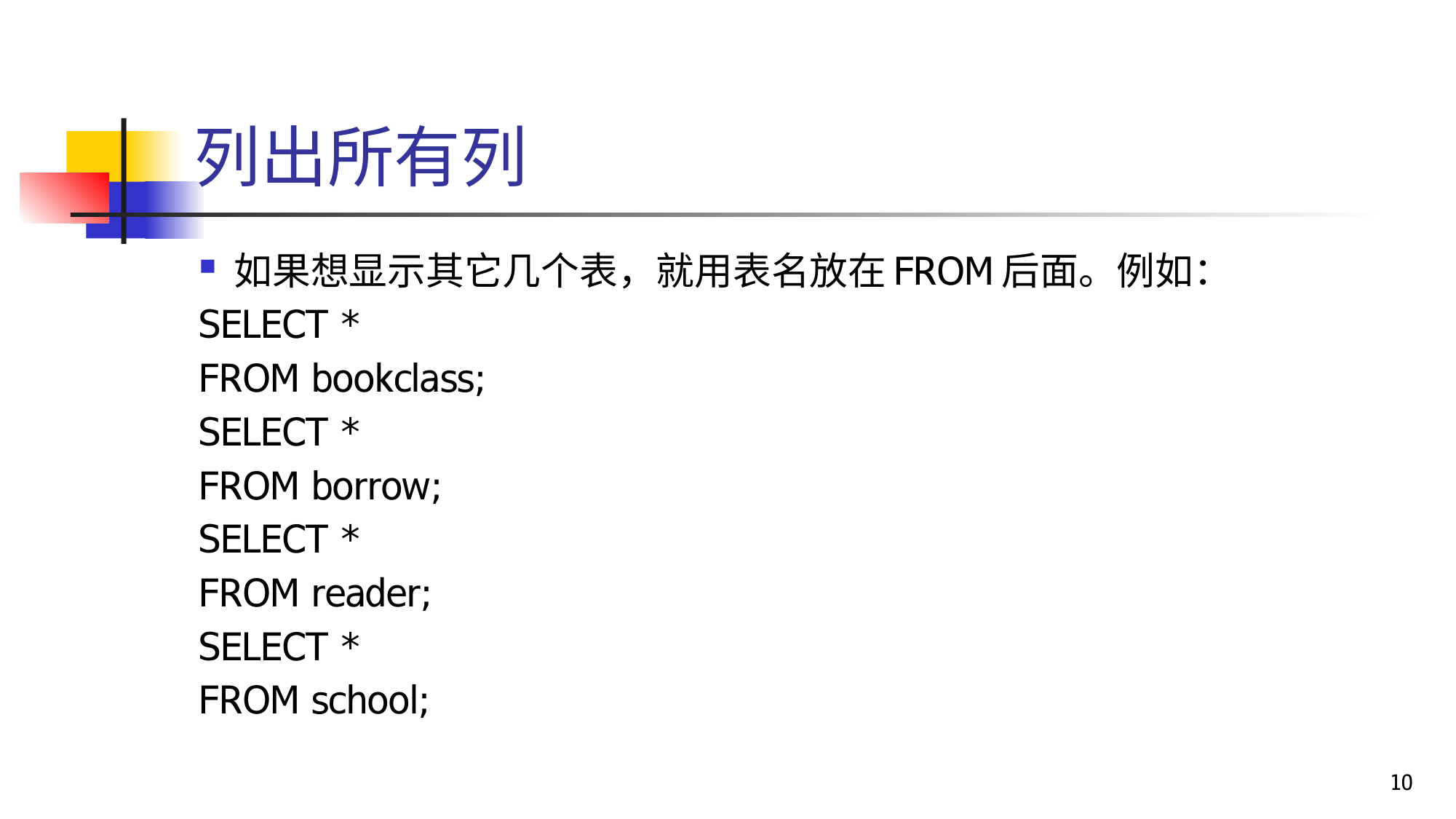

# 列出所有列
如果想显示其它几个表，就用表名放在FROM后面。例如：
SELECT *
FROM bookclass;
SELECT *
FROM borrow;
SELECT *
FROM reader;
SELECT *
FROM school;

10